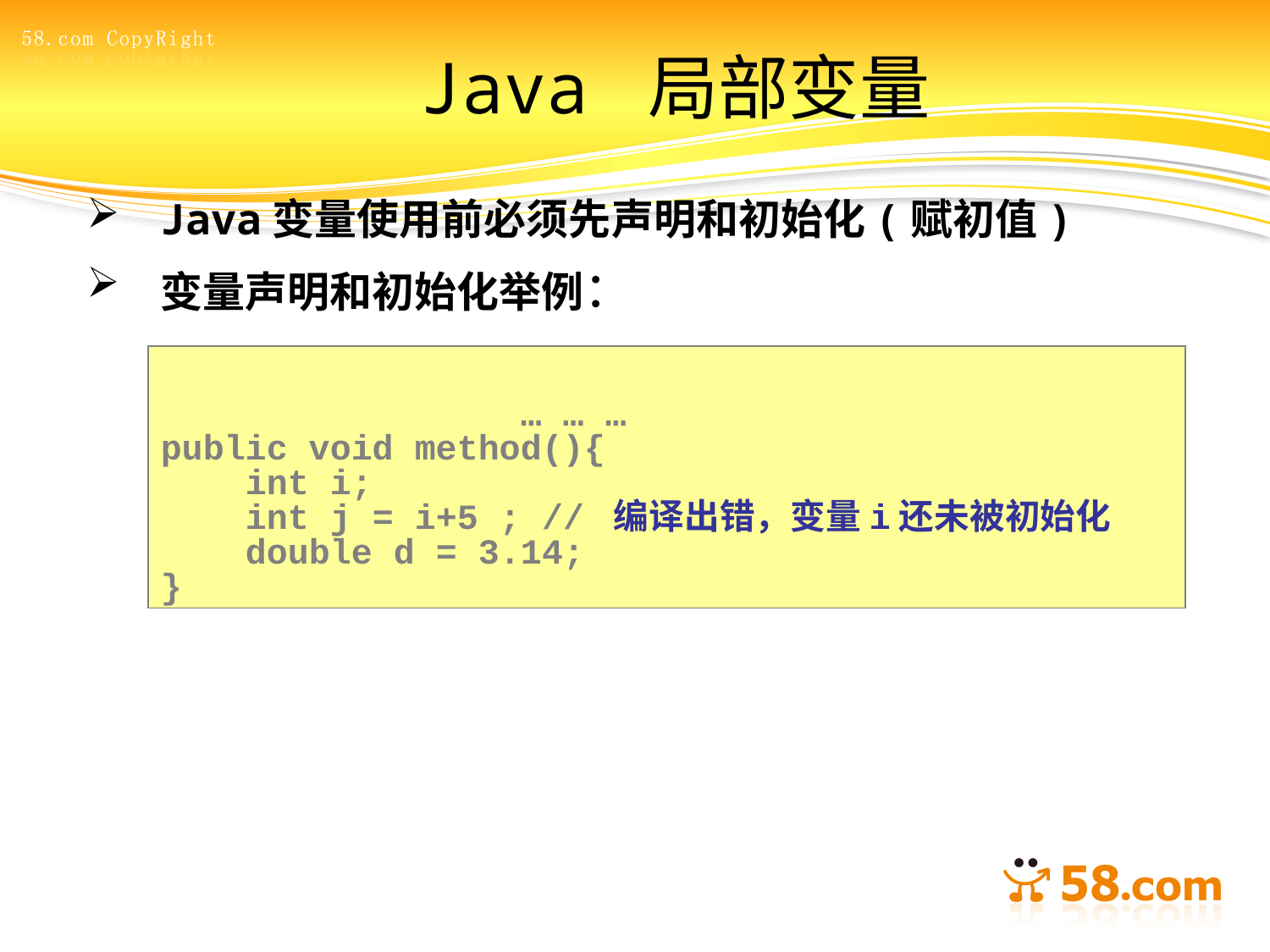

# Java 局部变量
Java变量使用前必须先声明和初始化(赋初值)
变量声明和初始化举例：

                 … … …
public void method(){
    int i;
    int j = i+5 ; // 编译出错，变量i还未被初始化
    double d = 3.14;
}